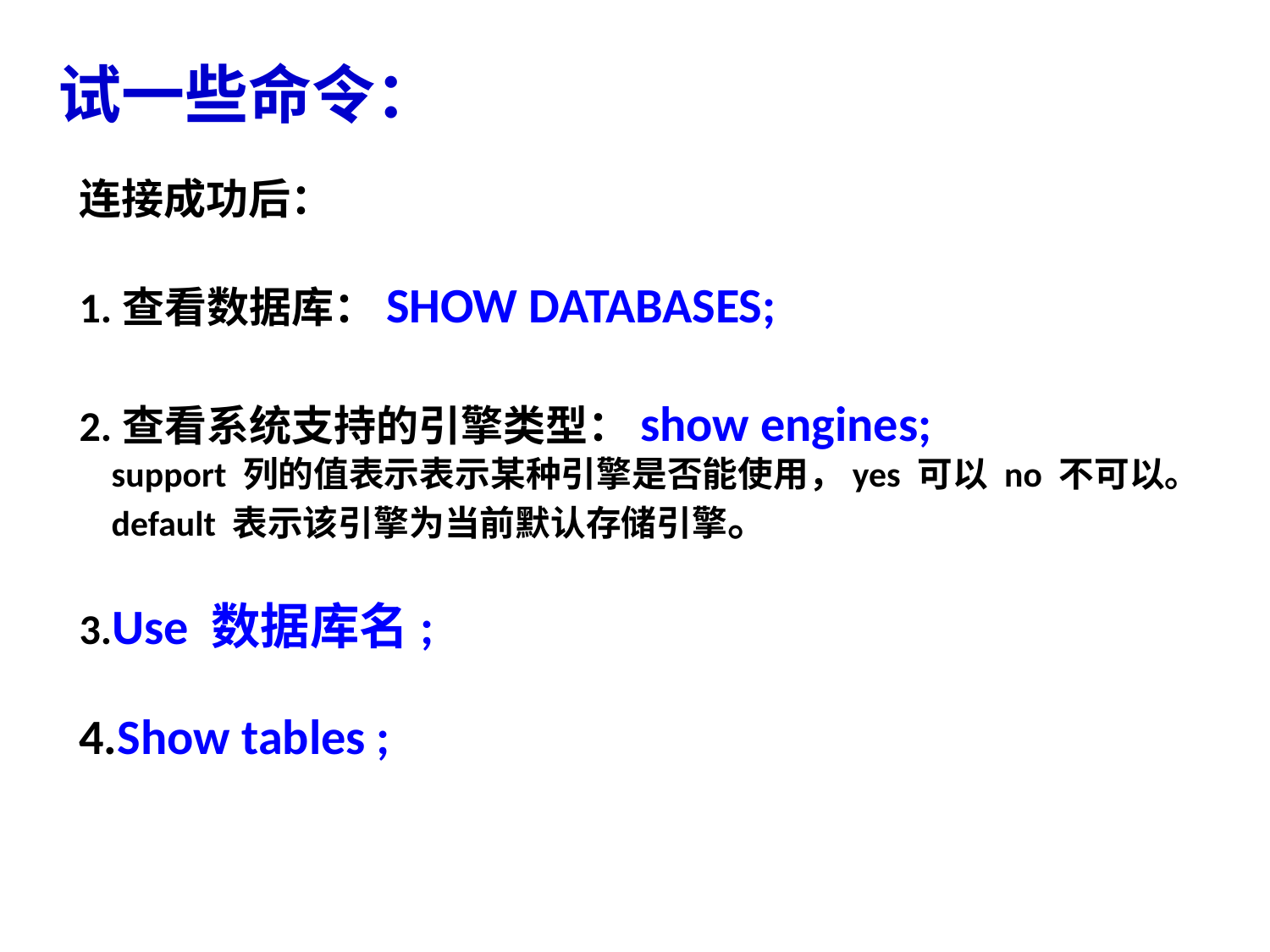

# 试一些命令：
连接成功后：

1.查看数据库：SHOW DATABASES;

2.查看系统支持的引擎类型：show engines;
    support 列的值表示表示某种引擎是否能使用，yes 可以 no 不可以。
    default 表示该引擎为当前默认存储引擎。

3.Use 数据库名;

4.Show tables ;